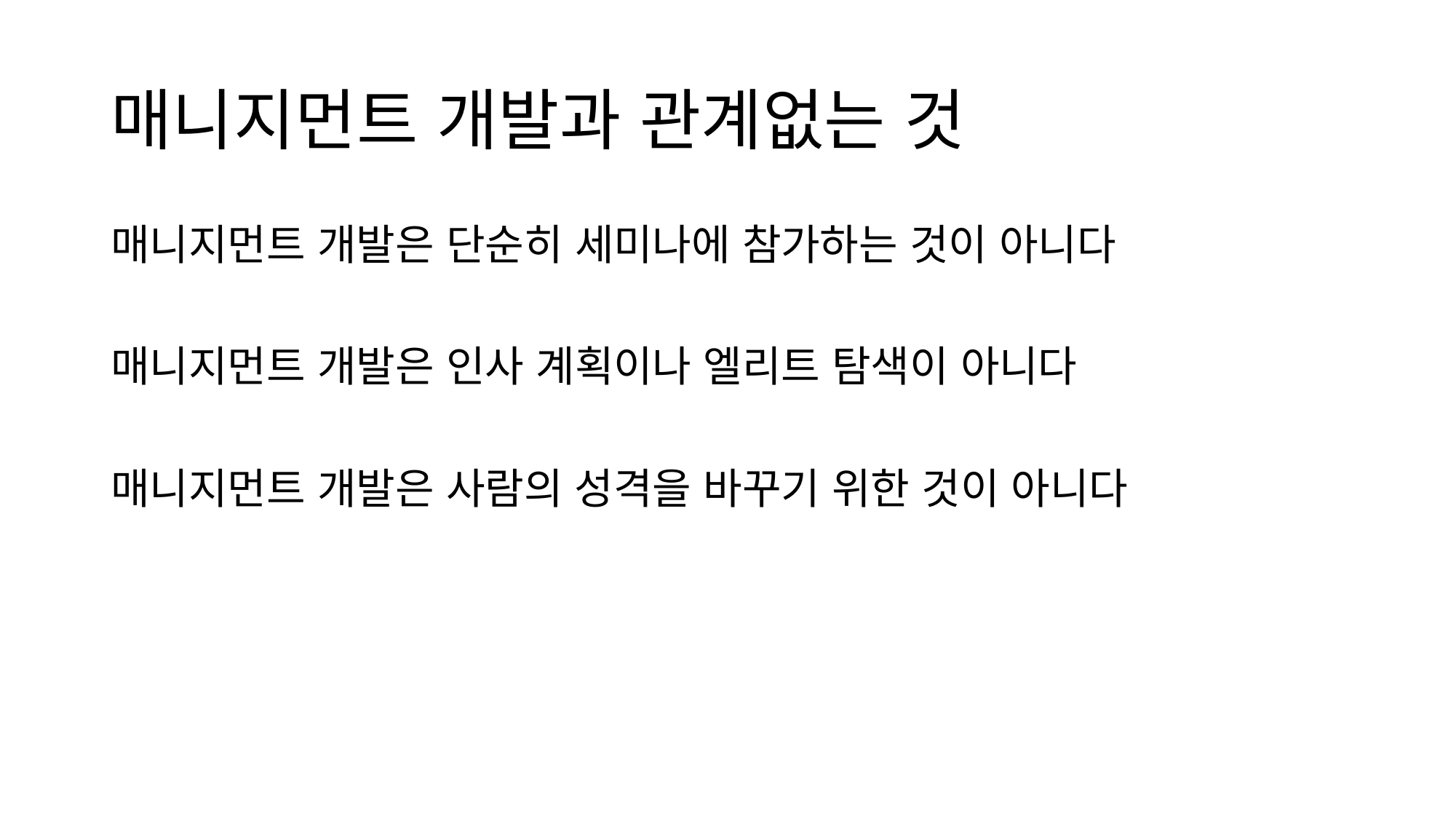

# 매니지먼트 개발과 관계없는 것
매니지먼트 개발은 단순히 세미나에 참가하는 것이 아니다

매니지먼트 개발은 인사 계획이나 엘리트 탐색이 아니다

매니지먼트 개발은 사람의 성격을 바꾸기 위한 것이 아니다